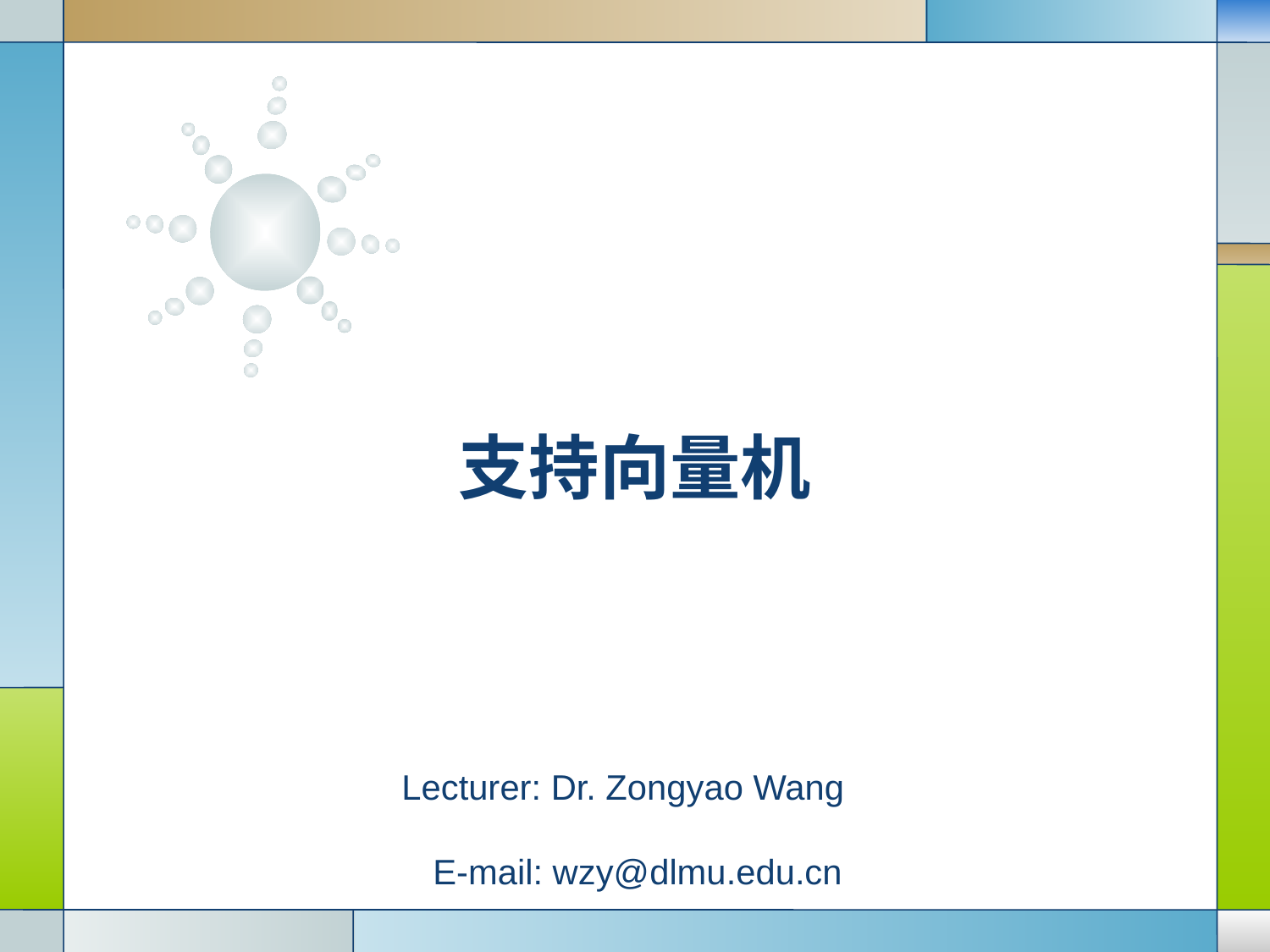

# 支持向量机
Lecturer: Dr. Zongyao Wang

 E-mail: wzy@dlmu.edu.cn